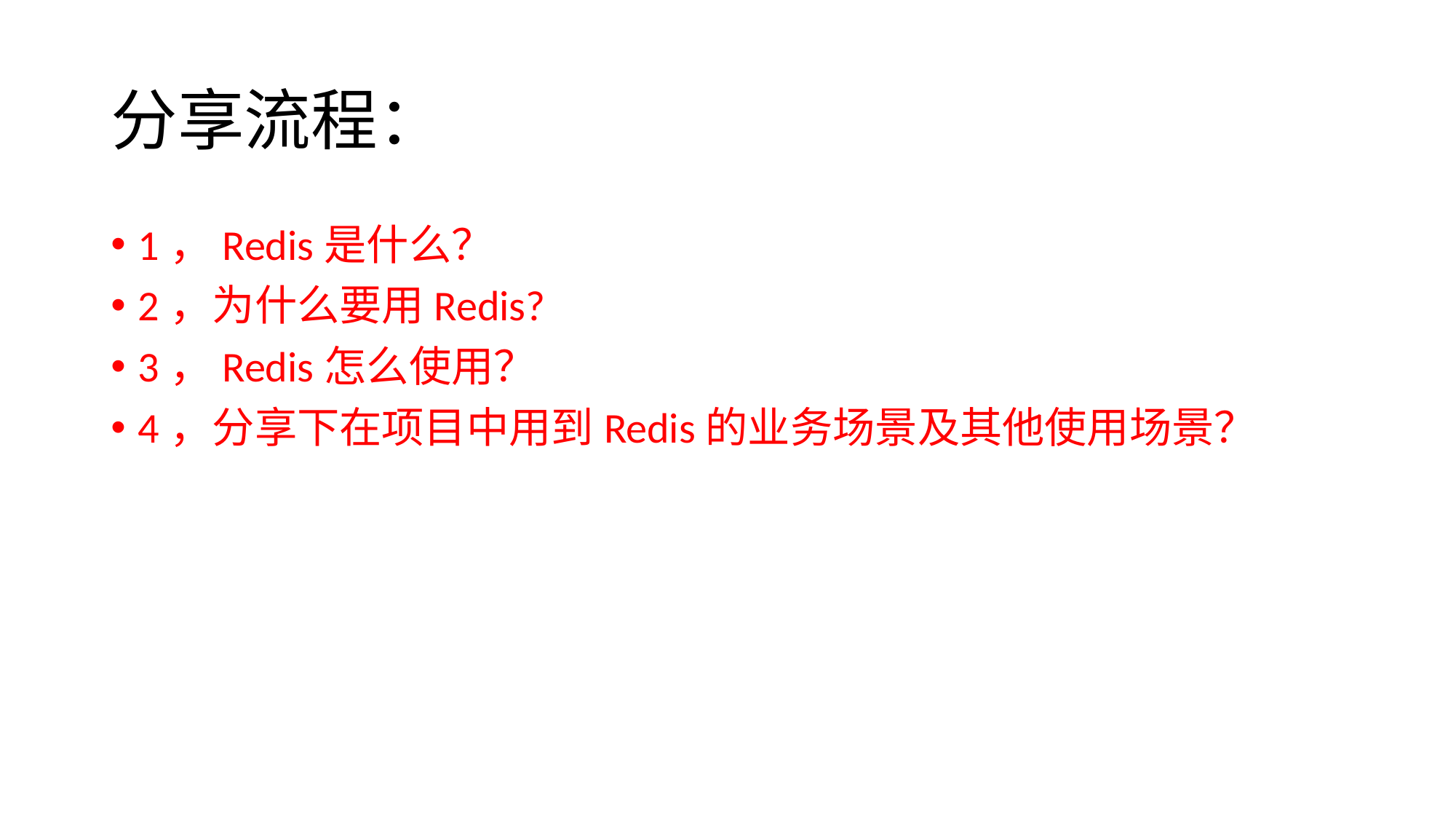

# 分享流程：
1，Redis是什么？
2，为什么要用Redis?
3，Redis怎么使用？
4，分享下在项目中用到Redis的业务场景及其他使用场景？